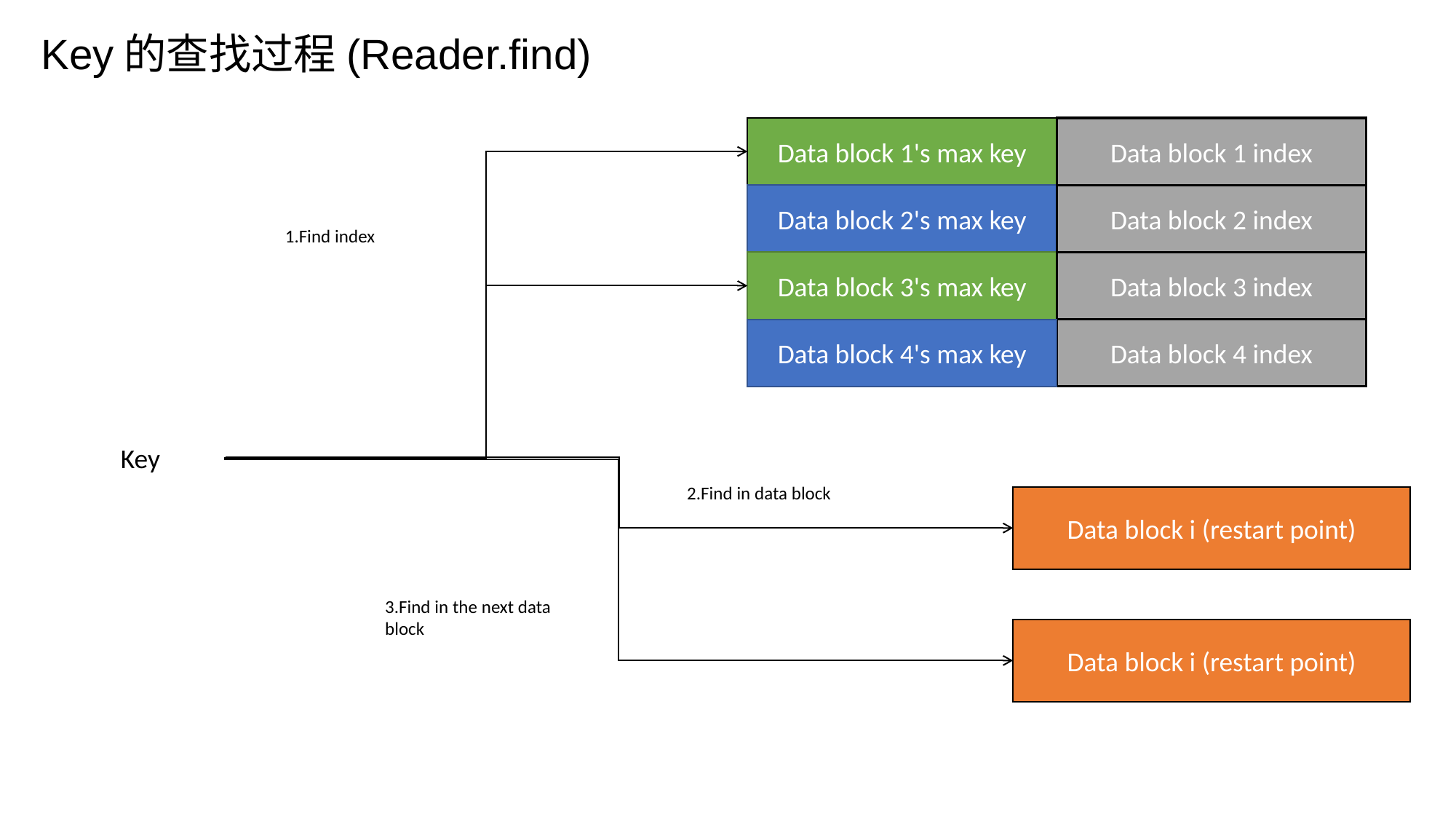

Key的查找过程(Reader.find)
Data block 1's max key
Data block 1 index
Data block 2's max key
Data block 2 index
1.Find index
Data block 3's max key
Data block 3 index
Data block 4's max key
Data block 4 index
Key
2.Find in data block
Data block i (restart point)
3.Find in the next data block
Data block i (restart point)